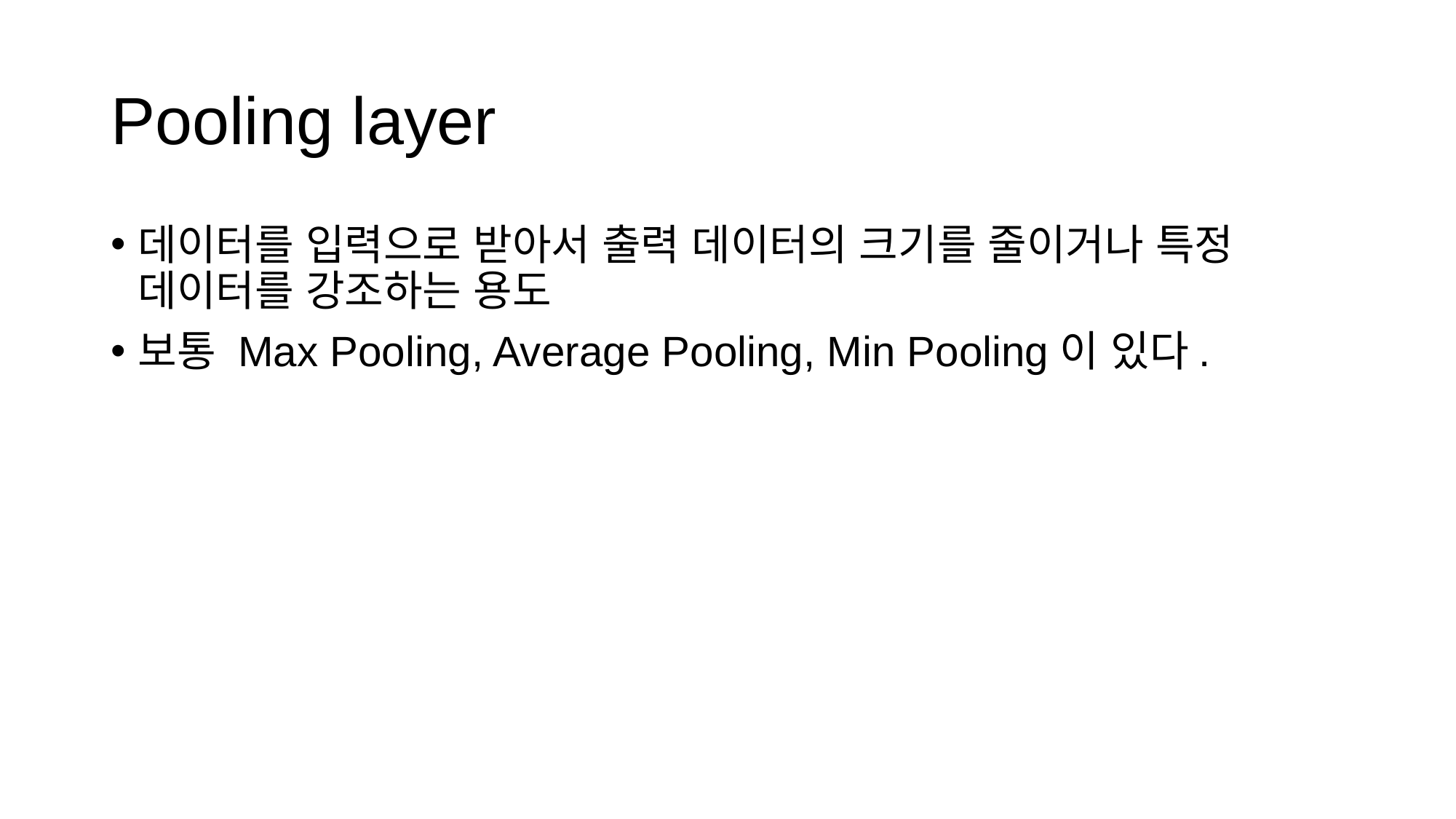

# Pooling layer
데이터를 입력으로 받아서 출력 데이터의 크기를 줄이거나 특정 데이터를 강조하는 용도
보통 Max Pooling, Average Pooling, Min Pooling이 있다.